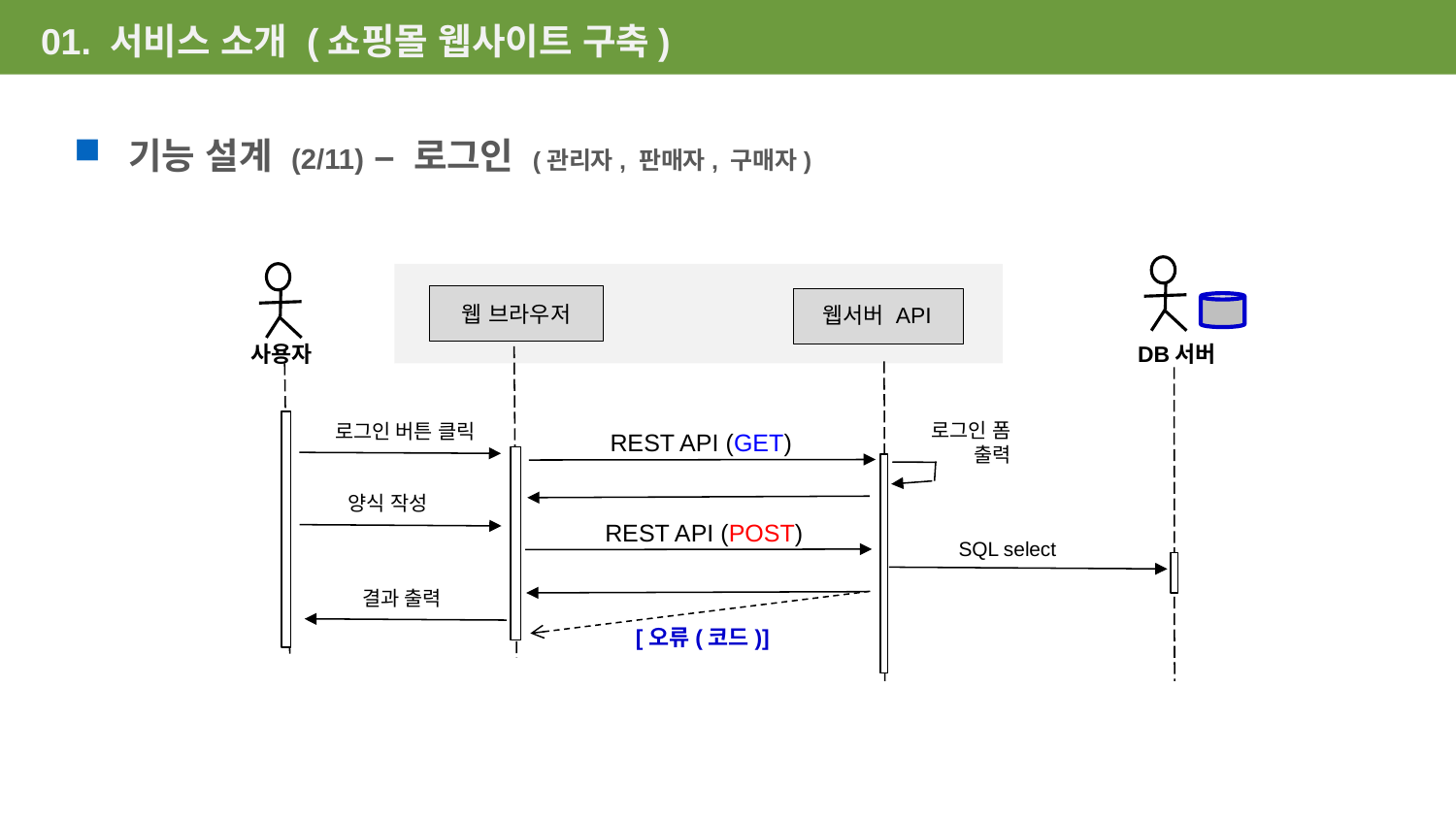

01. 서비스 소개 (쇼핑몰 웹사이트 구축)
기능 설계 (2/11) – 로그인 (관리자, 판매자, 구매자)

웹 브라우저
웹서버 API
DB서버
사용자
로그인 폼
출력

로그인 버튼 클릭
REST API (GET)

양식 작성
REST API (POST)
 SQL select

결과 출력
[오류(코드)]